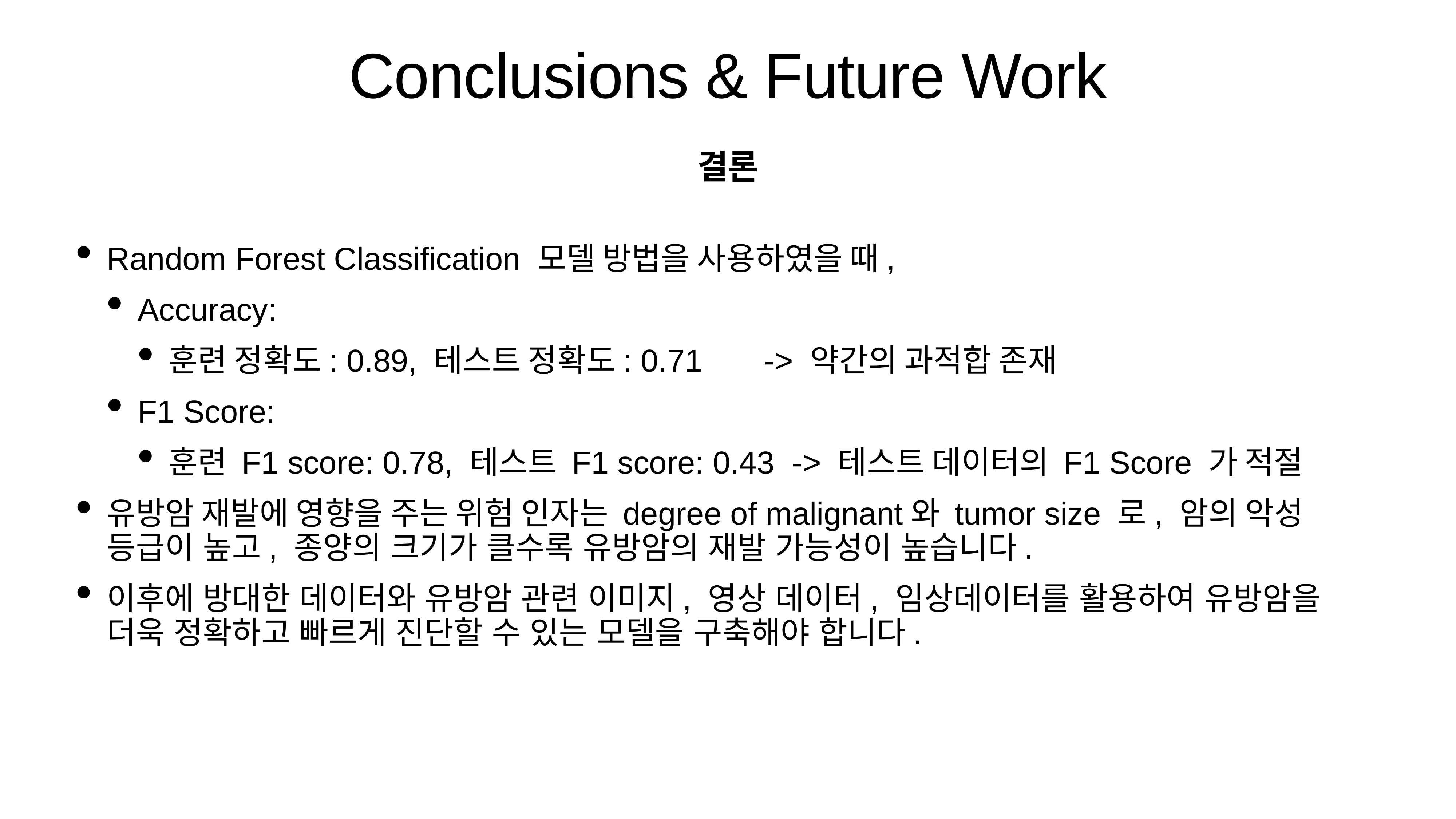

# Conclusions & Future Work
결론
Random Forest Classification 모델 방법을 사용하였을 때,
Accuracy:
훈련 정확도: 0.89, 테스트 정확도: 0.71       -> 약간의 과적합 존재
F1 Score:
훈련 F1 score: 0.78, 테스트 F1 score: 0.43  -> 테스트 데이터의 F1 Score 가 적절
유방암 재발에 영향을 주는 위험 인자는 degree of malignant와 tumor size 로, 암의 악성 등급이 높고, 종양의 크기가 클수록 유방암의 재발 가능성이 높습니다.
이후에 방대한 데이터와 유방암 관련 이미지, 영상 데이터, 임상데이터를 활용하여 유방암을 더욱 정확하고 빠르게 진단할 수 있는 모델을 구축해야 합니다.